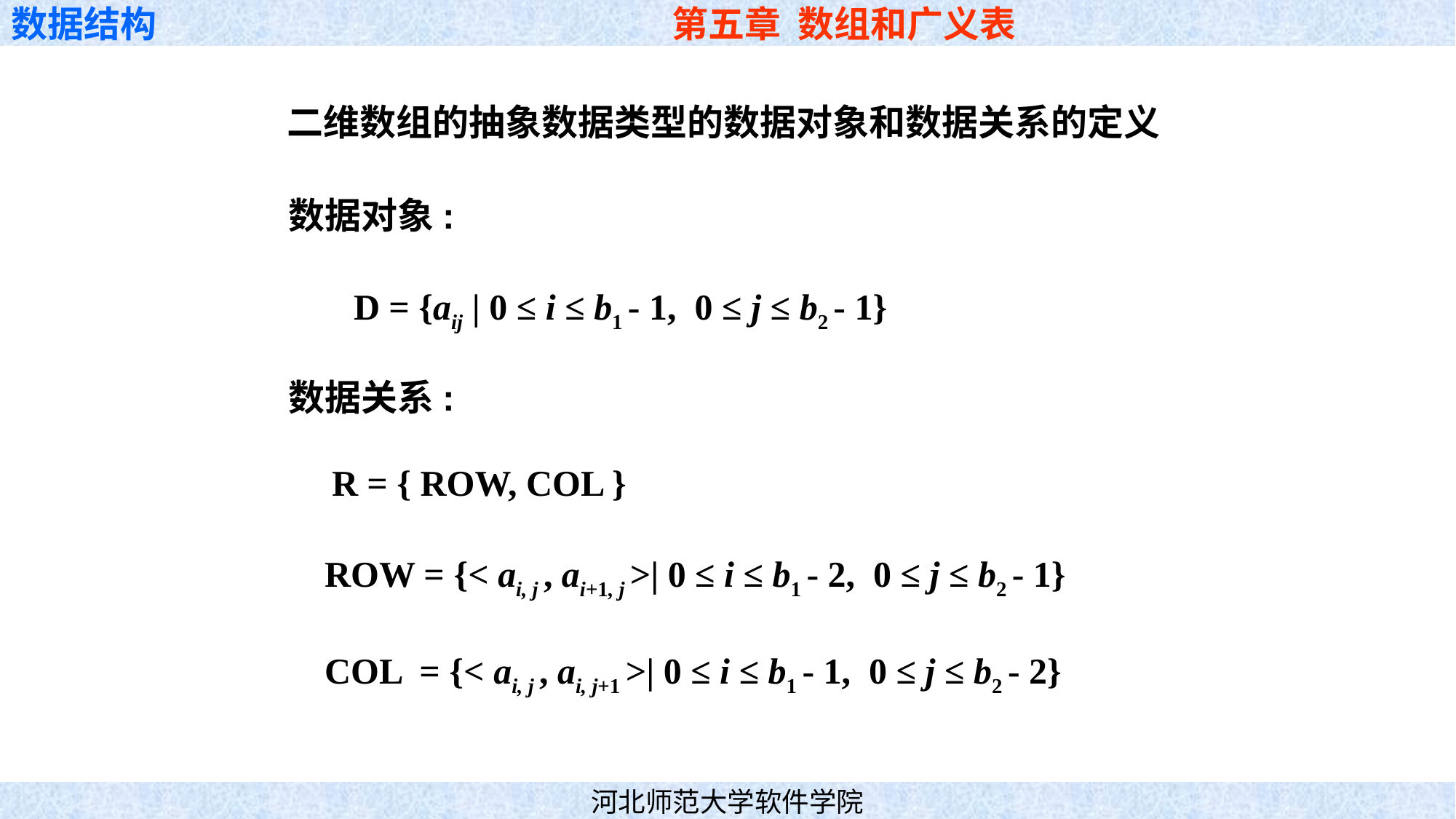

二维数组的抽象数据类型的数据对象和数据关系的定义
数据对象:
   D = {aij | 0 ≤ i ≤ b1 - 1,  0 ≤ j ≤ b2 - 1}
数据关系:
  R = { ROW, COL }
    ROW = {< ai, j , ai+1, j >| 0 ≤ i ≤ b1 - 2,  0 ≤ j ≤ b2 - 1}
    COL  = {< ai, j , ai, j+1 >| 0 ≤ i ≤ b1 - 1,  0 ≤ j ≤ b2 - 2}